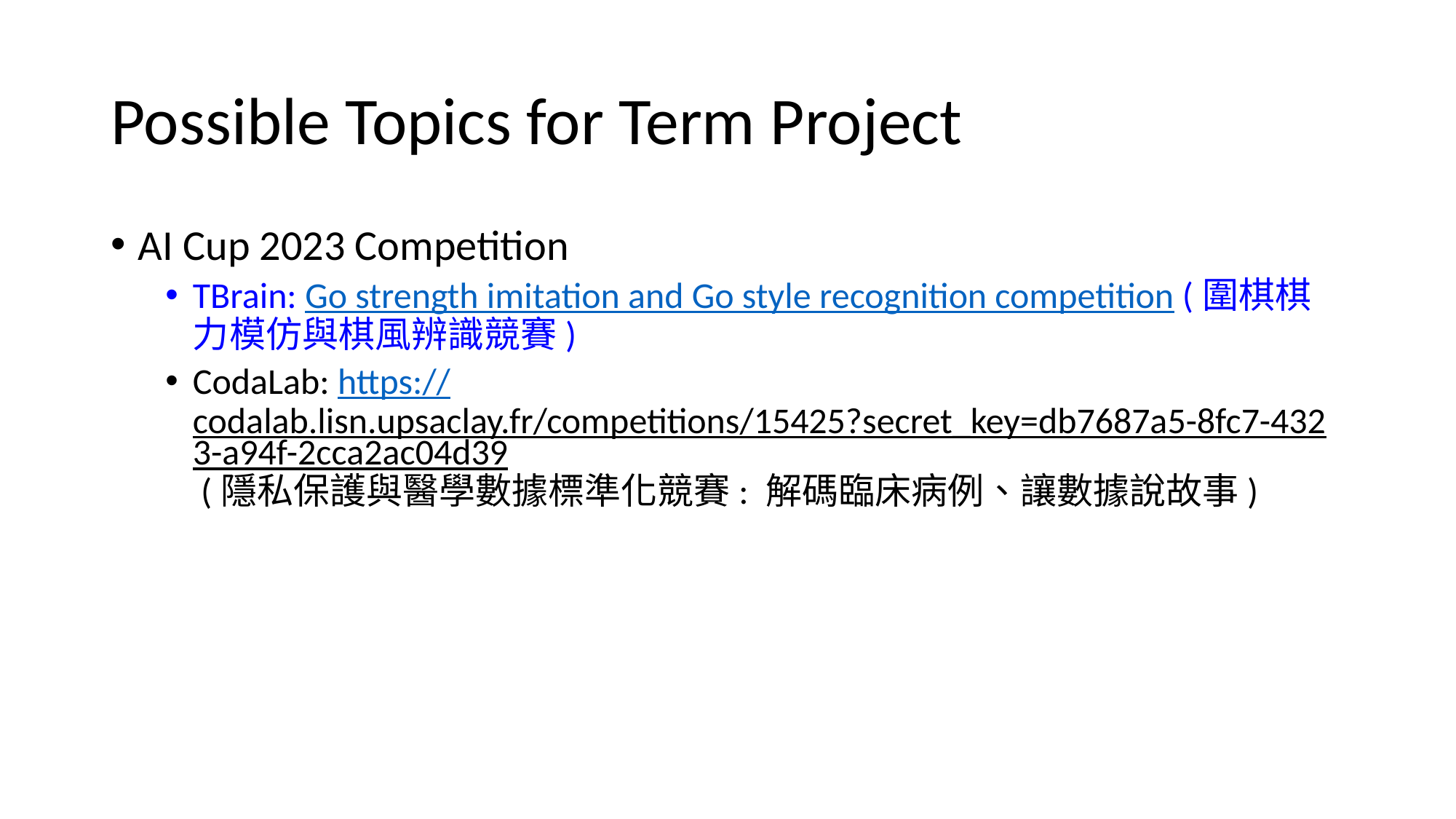

# Possible Topics for Term Project
AI Cup 2023 Competition
TBrain: Go strength imitation and Go style recognition competition (圍棋棋力模仿與棋風辨識競賽)
CodaLab: https://codalab.lisn.upsaclay.fr/competitions/15425?secret_key=db7687a5-8fc7-4323-a94f-2cca2ac04d39 (隱私保護與醫學數據標準化競賽: 解碼臨床病例、讓數據說故事)